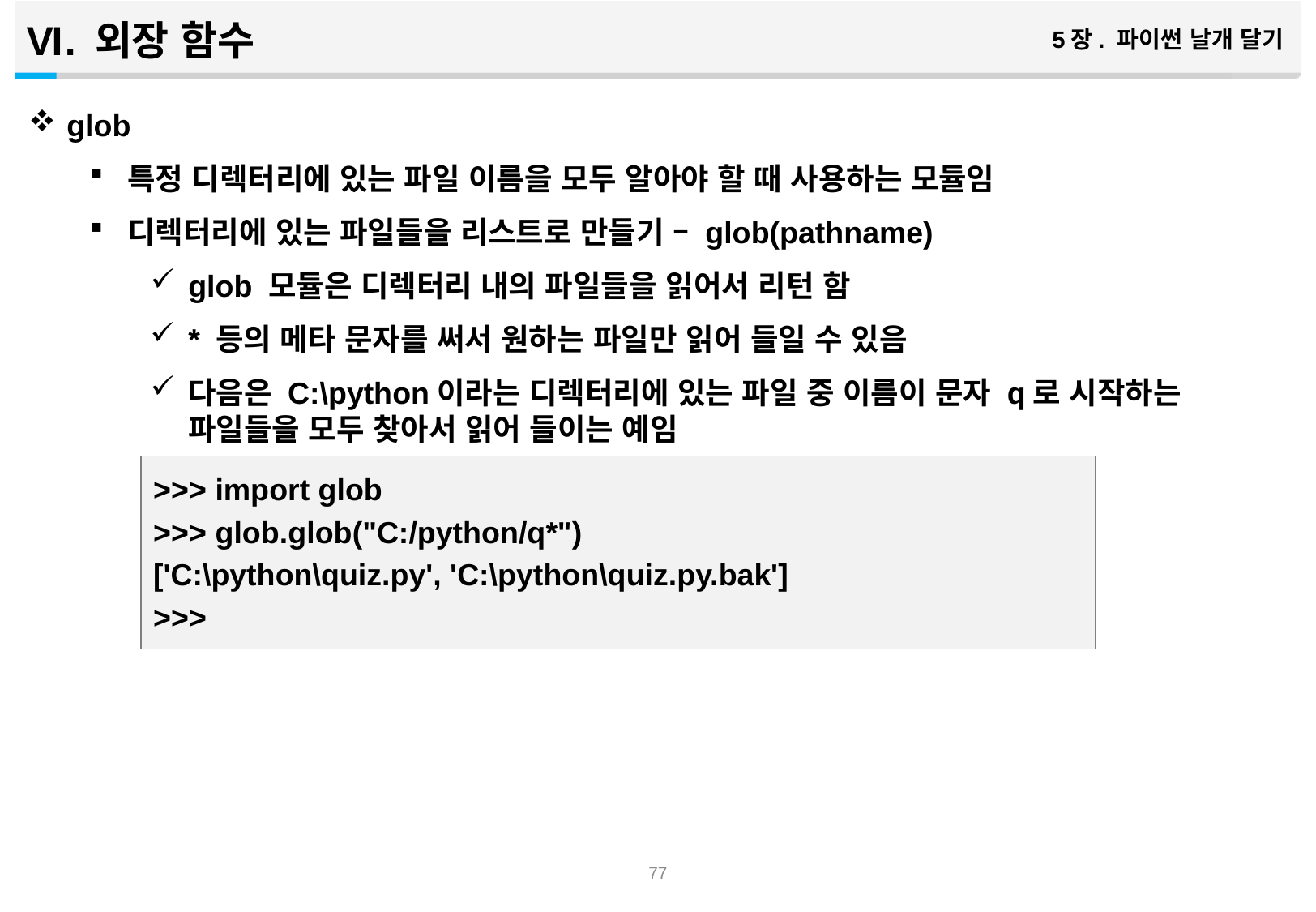

외장 함수
5장. 파이썬 날개 달기
glob
특정 디렉터리에 있는 파일 이름을 모두 알아야 할 때 사용하는 모듈임
디렉터리에 있는 파일들을 리스트로 만들기 – glob(pathname)
glob 모듈은 디렉터리 내의 파일들을 읽어서 리턴 함
* 등의 메타 문자를 써서 원하는 파일만 읽어 들일 수 있음
다음은 C:\python이라는 디렉터리에 있는 파일 중 이름이 문자 q로 시작하는 파일들을 모두 찾아서 읽어 들이는 예임
>>> import glob
>>> glob.glob("C:/python/q*")
['C:\python\quiz.py', 'C:\python\quiz.py.bak']
>>>
77